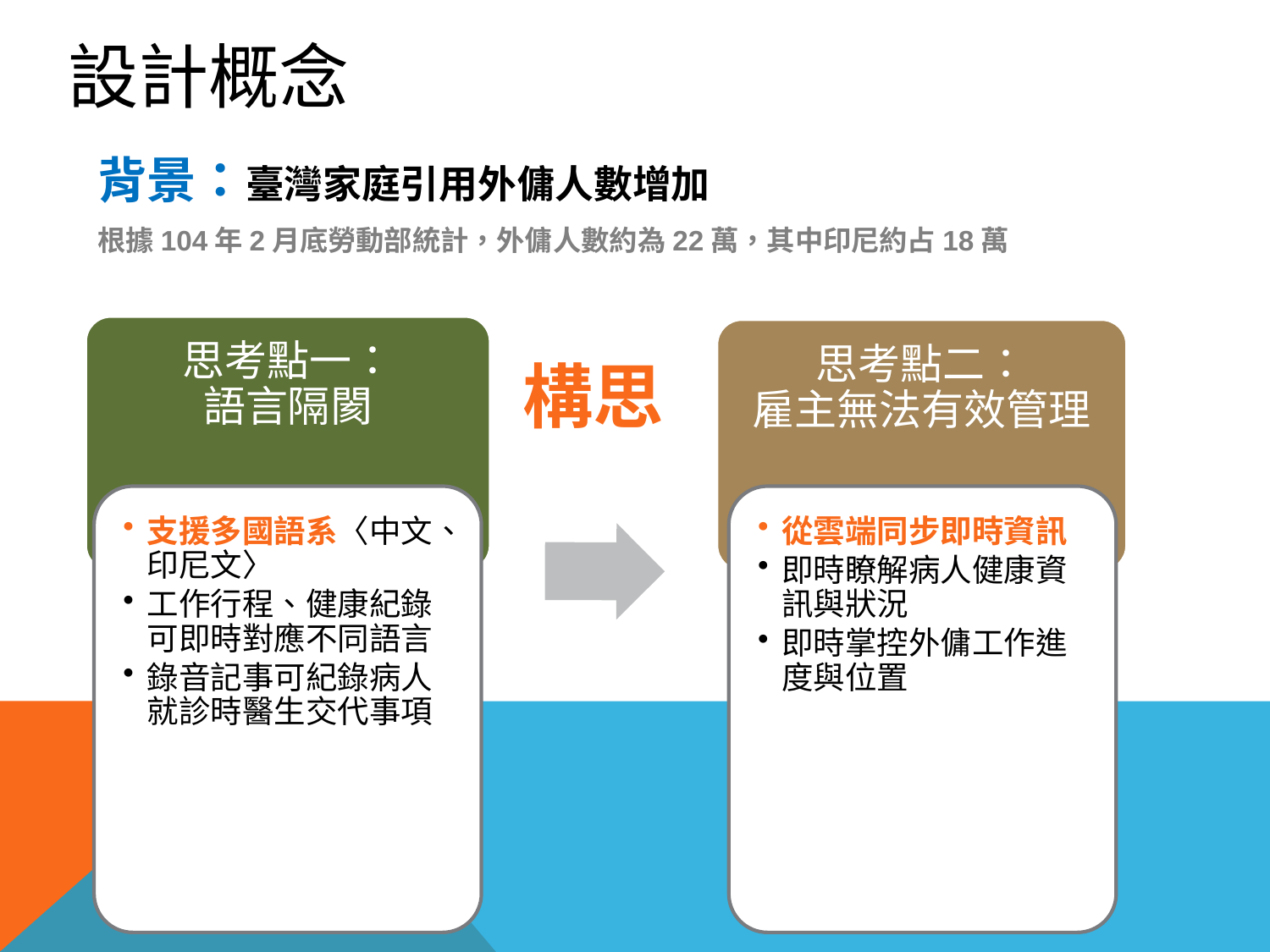

# 設計概念
背景：臺灣家庭引用外傭人數增加
根據104年2月底勞動部統計，外傭人數約為22萬，其中印尼約占18萬

思考點一：
語言隔閡
思考點二：
雇主無法有效管理
構思
支援多國語系〈中文、印尼文〉
工作行程、健康紀錄可即時對應不同語言
錄音記事可紀錄病人就診時醫生交代事項

從雲端同步即時資訊
即時瞭解病人健康資訊與狀況
即時掌控外傭工作進度與位置